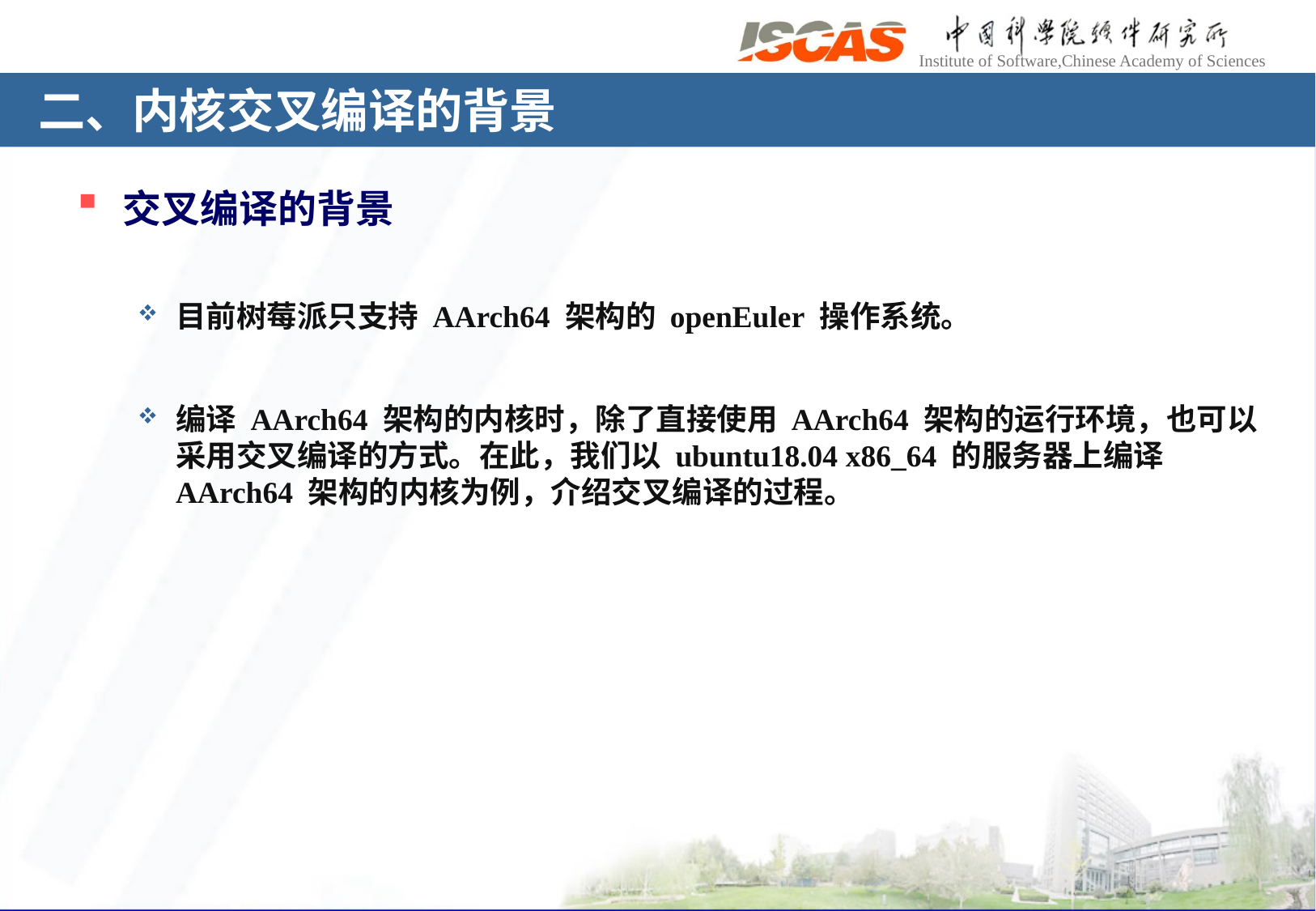

# 二、内核交叉编译的背景
交叉编译的背景

目前树莓派只支持 AArch64 架构的 openEuler 操作系统。

编译 AArch64 架构的内核时，除了直接使用 AArch64 架构的运行环境，也可以采用交叉编译的方式。在此，我们以 ubuntu18.04 x86_64 的服务器上编译AArch64 架构的内核为例，介绍交叉编译的过程。